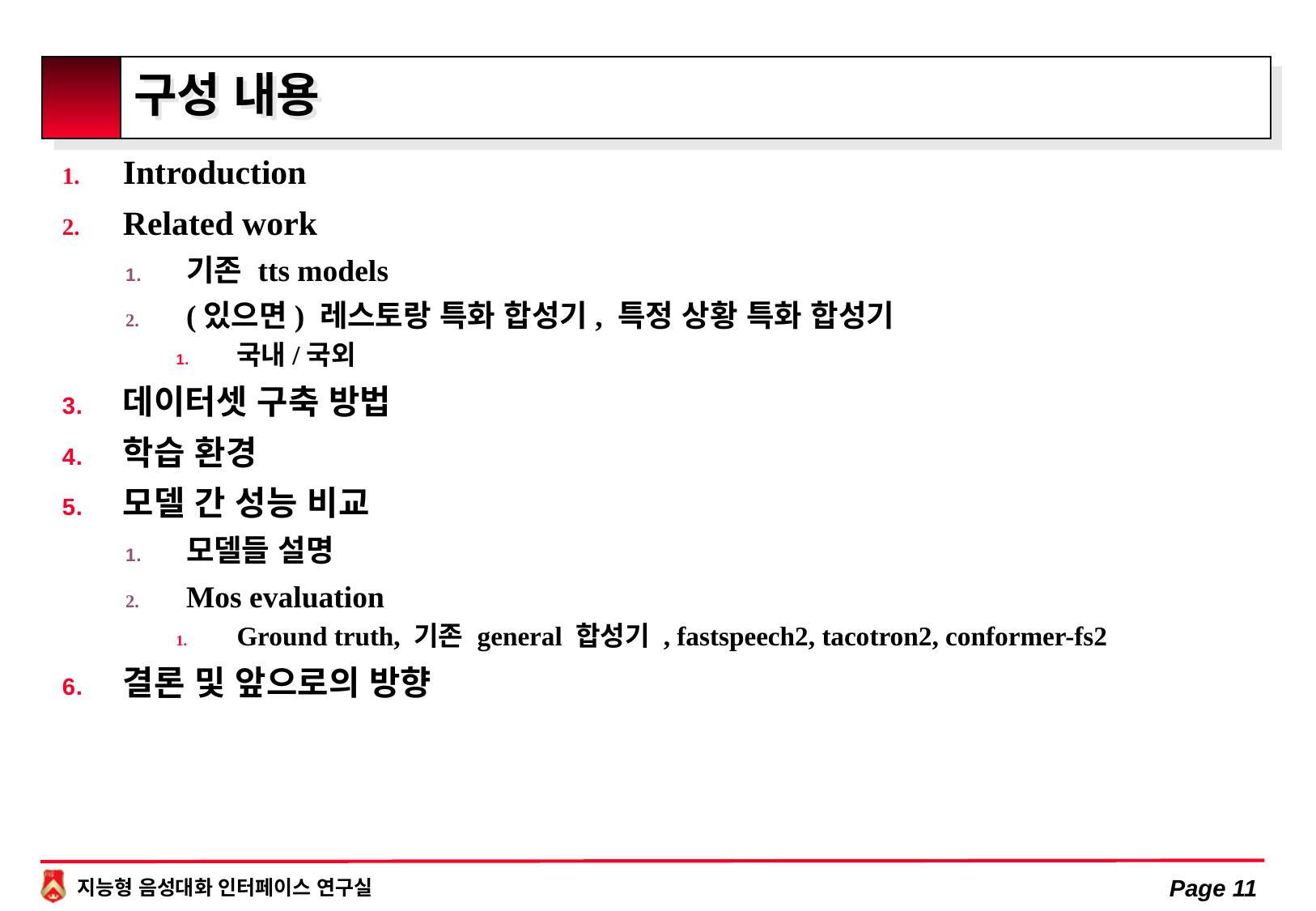

# 구성 내용
Introduction
Related work
기존 tts models
(있으면) 레스토랑 특화 합성기, 특정 상황 특화 합성기
국내/국외
데이터셋 구축 방법
학습 환경
모델 간 성능 비교
모델들 설명
Mos evaluation
Ground truth, 기존 general 합성기 , fastspeech2, tacotron2, conformer-fs2
결론 및 앞으로의 방향
Page 11